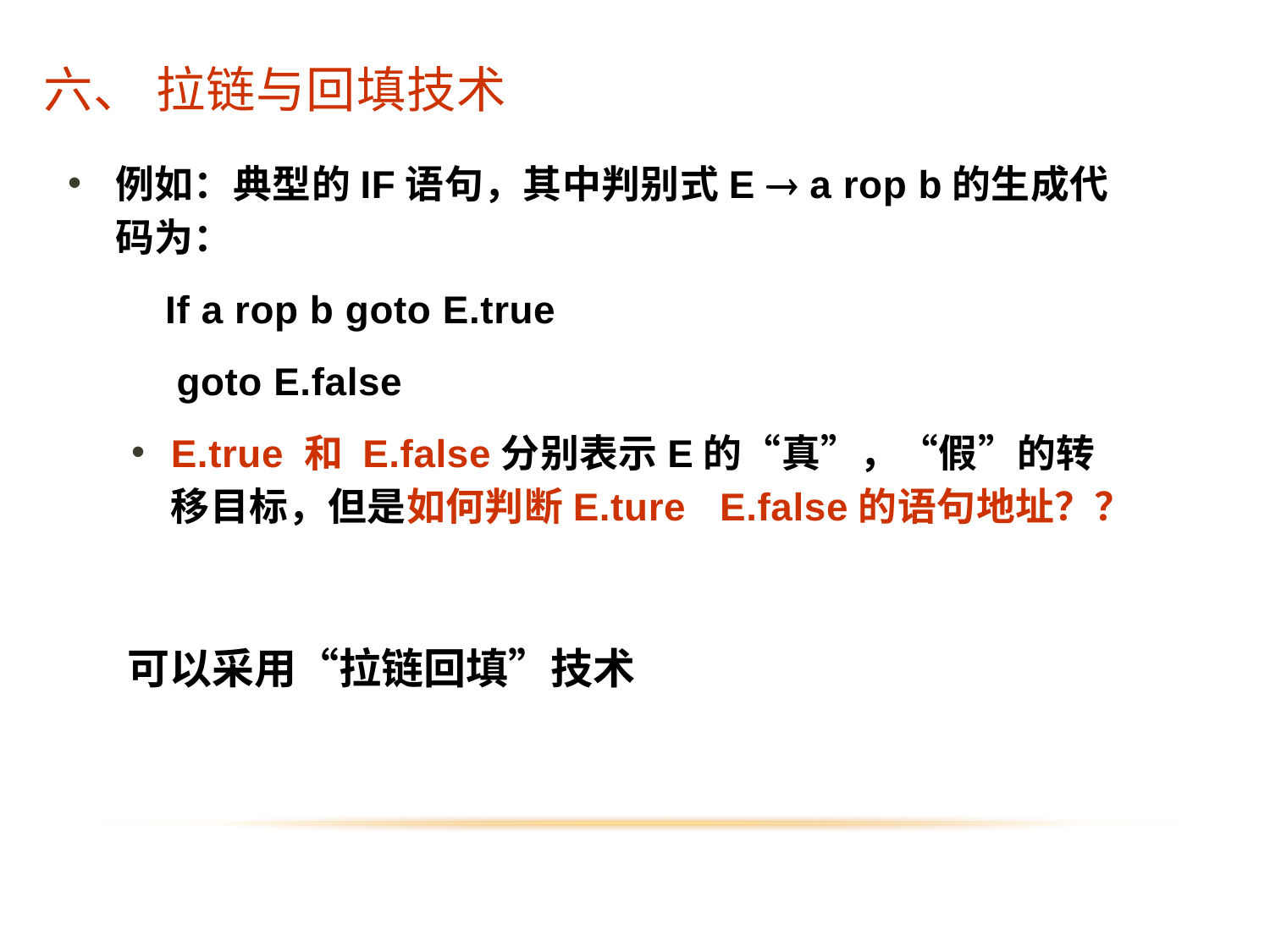

六、 拉链与回填技术
例如：典型的IF语句，其中判别式E → a rop b的生成代码为：
   If a rop b goto E.true
    goto E.false
E.true 和 E.false分别表示E的“真”，“假”的转移目标，但是如何判断E.ture   E.false的语句地址？？
可以采用“拉链回填”技术